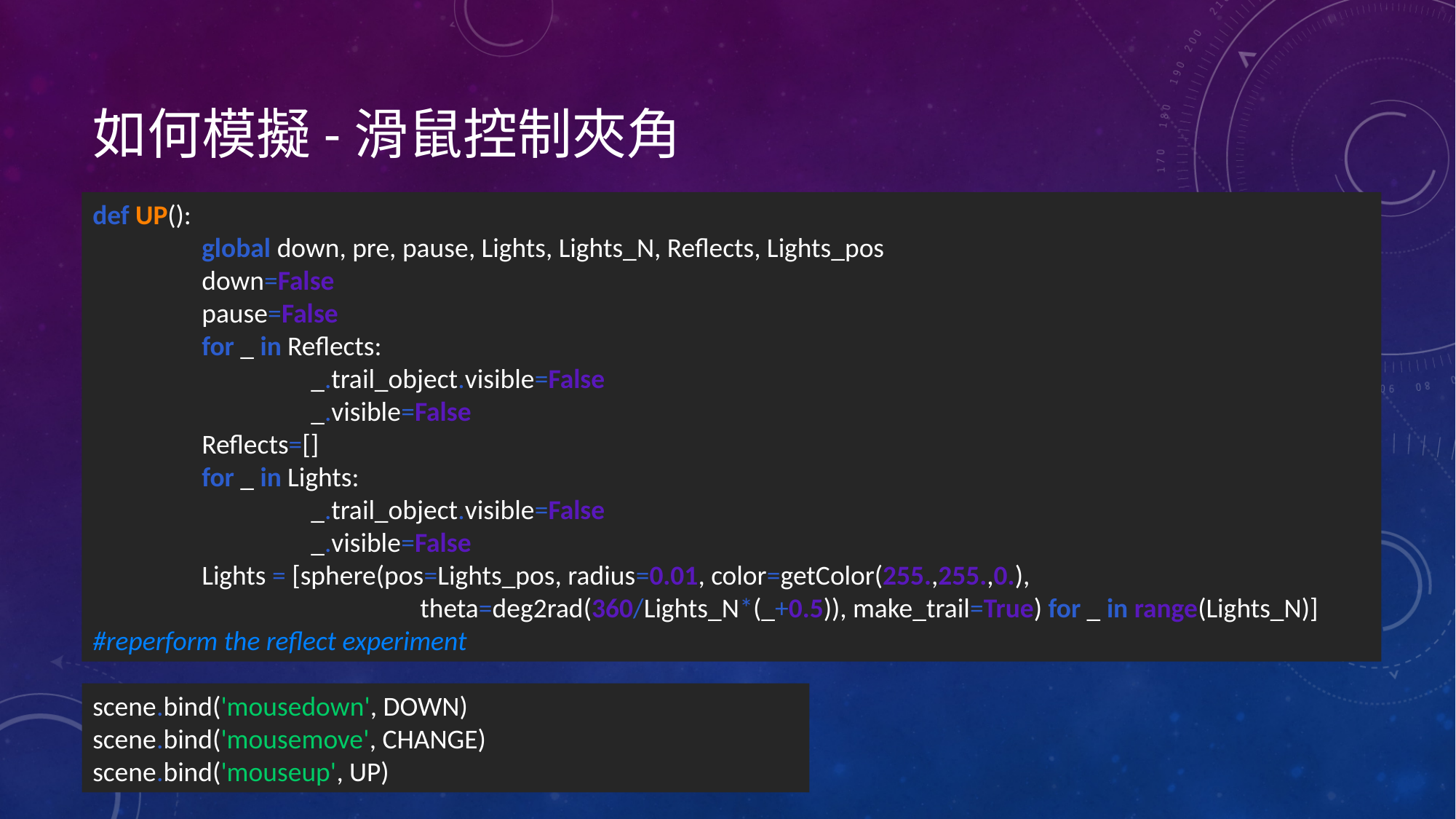

# 如何模擬-滑鼠控制夾角
def UP():
	global down, pre, pause, Lights, Lights_N, Reflects, Lights_pos
	down=False
	pause=False
	for _ in Reflects:
		_.trail_object.visible=False
		_.visible=False
	Reflects=[]
	for _ in Lights:
		_.trail_object.visible=False
		_.visible=False
	Lights = [sphere(pos=Lights_pos, radius=0.01, color=getColor(255.,255.,0.),
			theta=deg2rad(360/Lights_N*(_+0.5)), make_trail=True) for _ in range(Lights_N)]
#reperform the reflect experiment
scene.bind('mousedown', DOWN)
scene.bind('mousemove', CHANGE)
scene.bind('mouseup', UP)